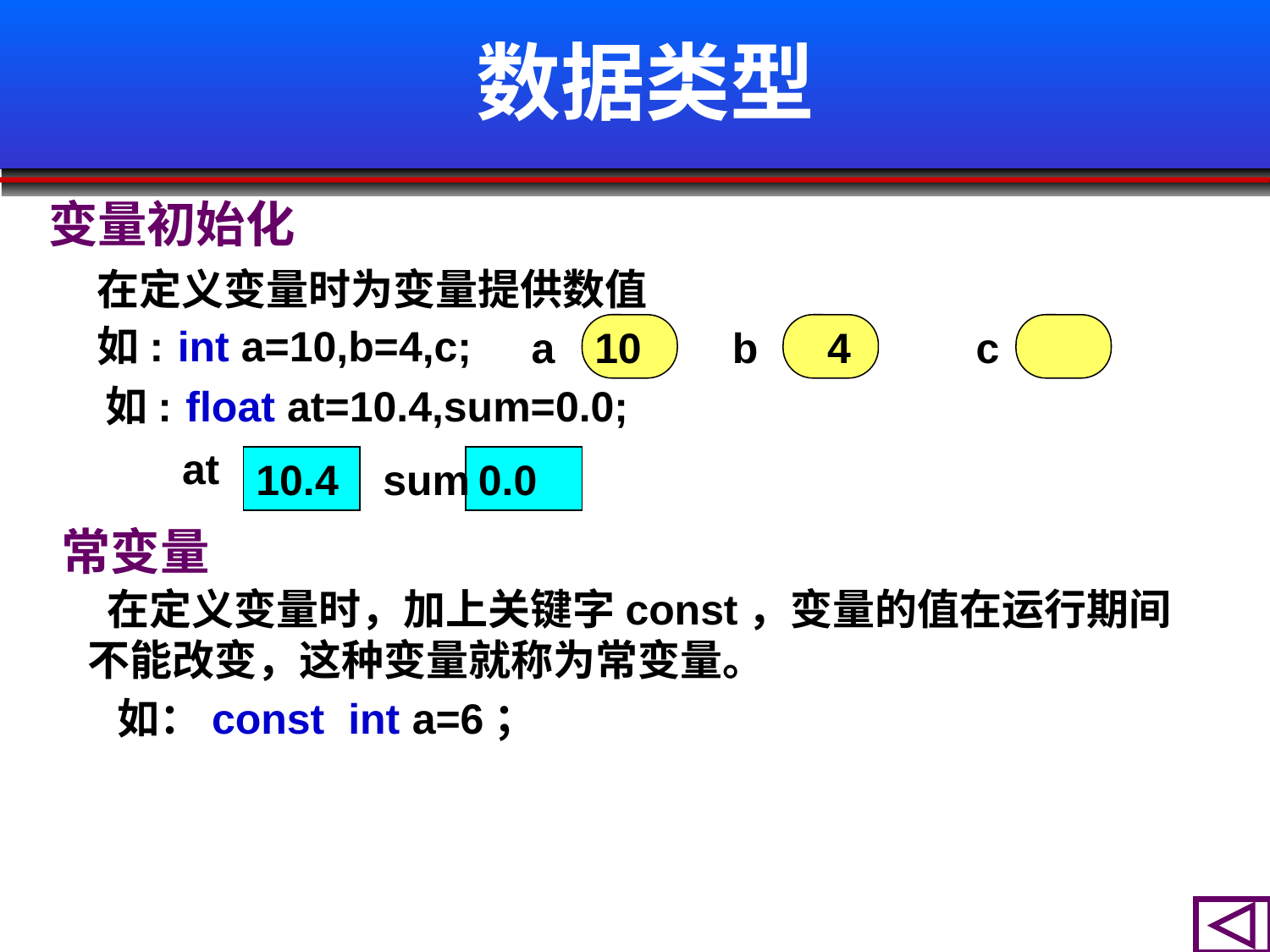

# 数据类型
 变量初始化
在定义变量时为变量提供数值
如: int a=10,b=4,c;
a

10
b

4
c

     如: float at=10.4,sum=0.0;

at

10.4
sum

0.0
 常变量
 在定义变量时，加上关键字const，变量的值在运行期间不能改变，这种变量就称为常变量。
 如：const  int a=6；